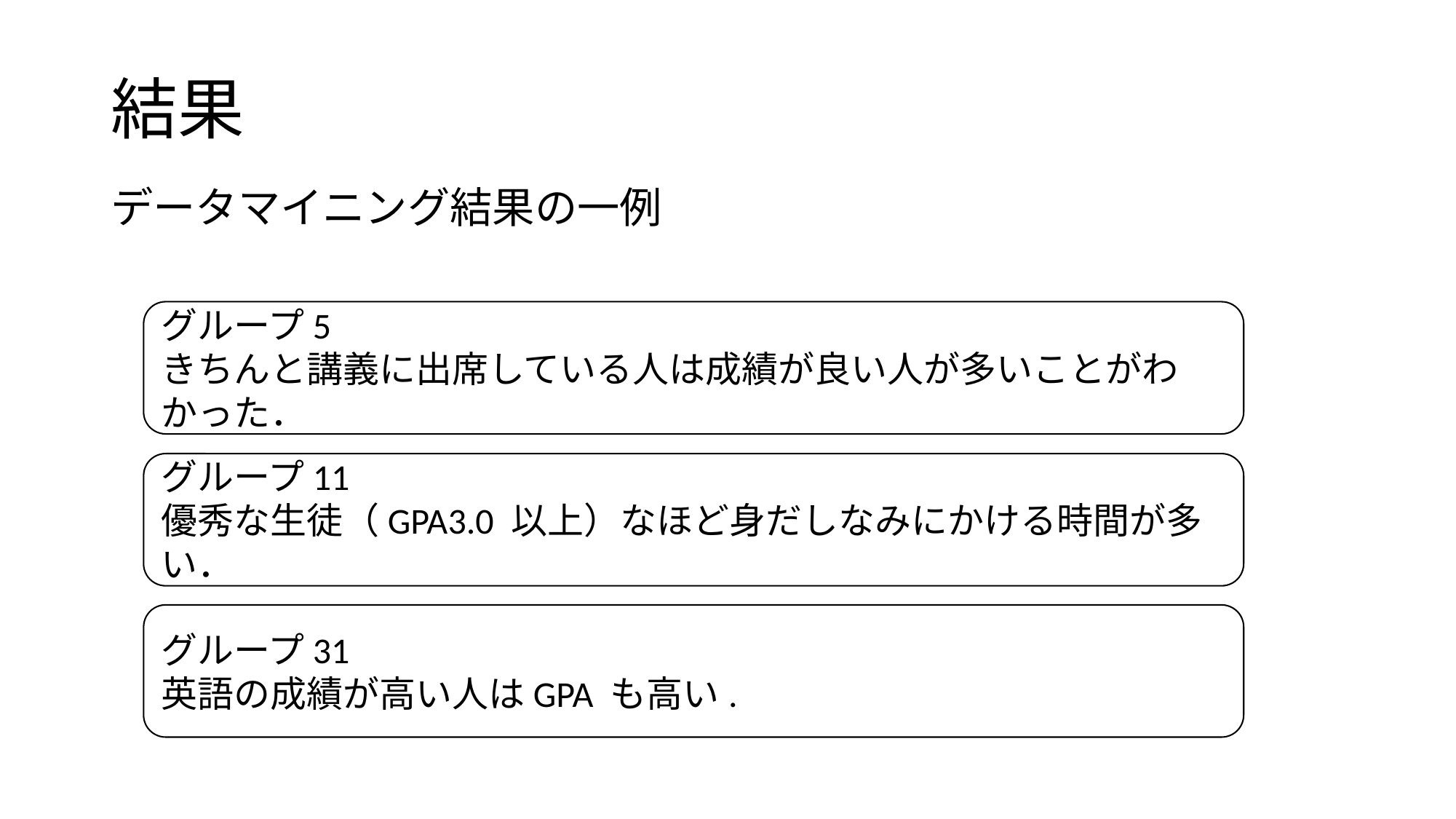

# 結果
データマイニング結果の一例

グループ5
きちんと講義に出席している人は成績が良い人が多いことがわかった．
グループ11
優秀な生徒（GPA3.0 以上）なほど身だしなみにかける時間が多い．
グループ31
英語の成績が高い人はGPA も高い.